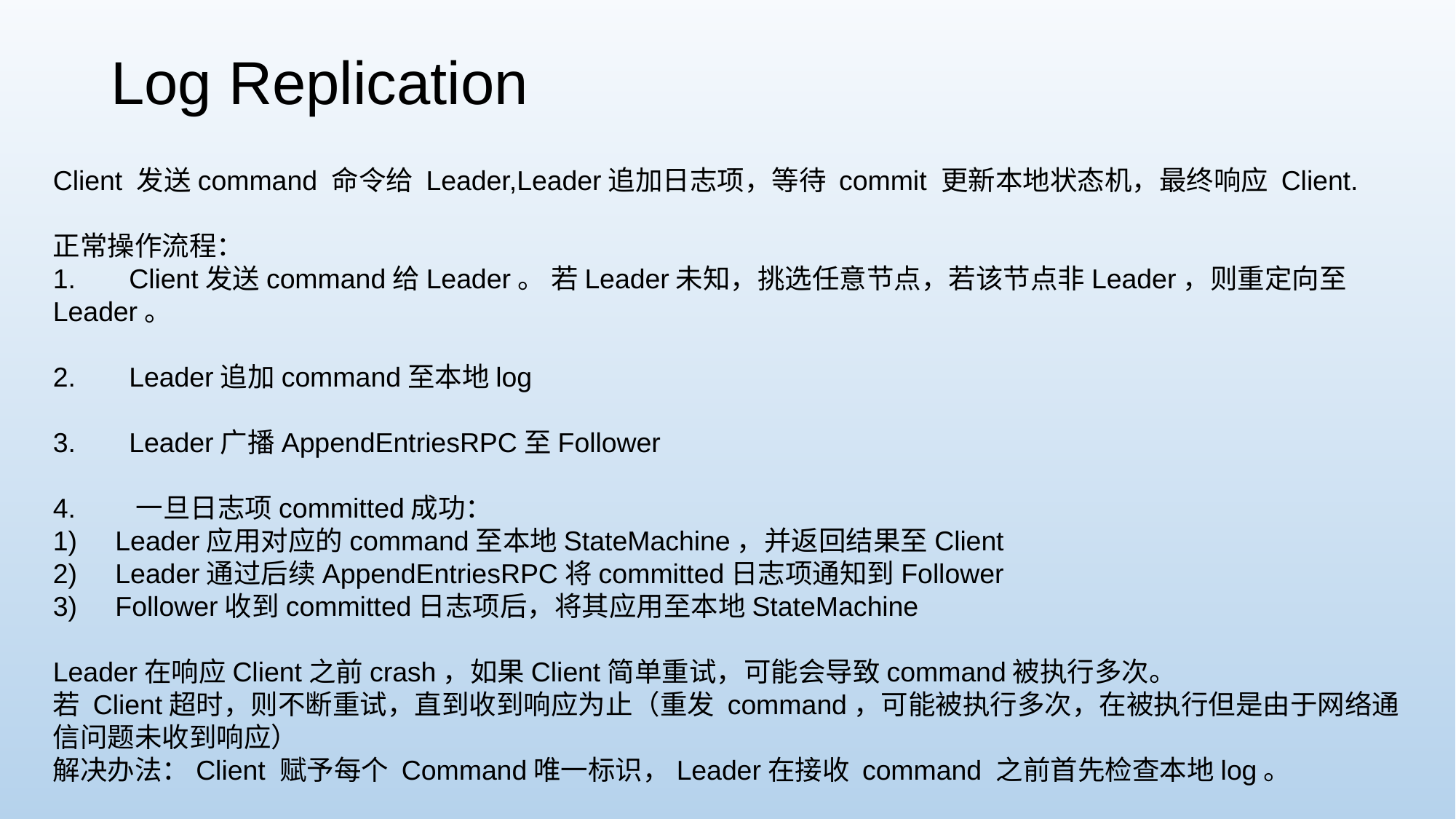

# Log Replication
Client 发送command 命令给 Leader,Leader追加日志项，等待 commit 更新本地状态机，最终响应 Client.

正常操作流程：
1.       Client发送command给Leader。 若Leader未知，挑选任意节点，若该节点非Leader，则重定向至Leader。

2.       Leader追加command至本地log

3.       Leader广播AppendEntriesRPC至Follower

4.       一旦日志项committed成功：
1)     Leader应用对应的command至本地StateMachine，并返回结果至Client
2)     Leader通过后续AppendEntriesRPC将committed日志项通知到Follower
3)     Follower收到committed日志项后，将其应用至本地StateMachine

Leader在响应Client之前crash，如果Client简单重试，可能会导致command被执行多次。
若 Client超时，则不断重试，直到收到响应为止（重发 command，可能被执行多次，在被执行但是由于网络通信问题未收到响应）
解决办法：Client 赋予每个 Command唯一标识，Leader在接收 command 之前首先检查本地log。